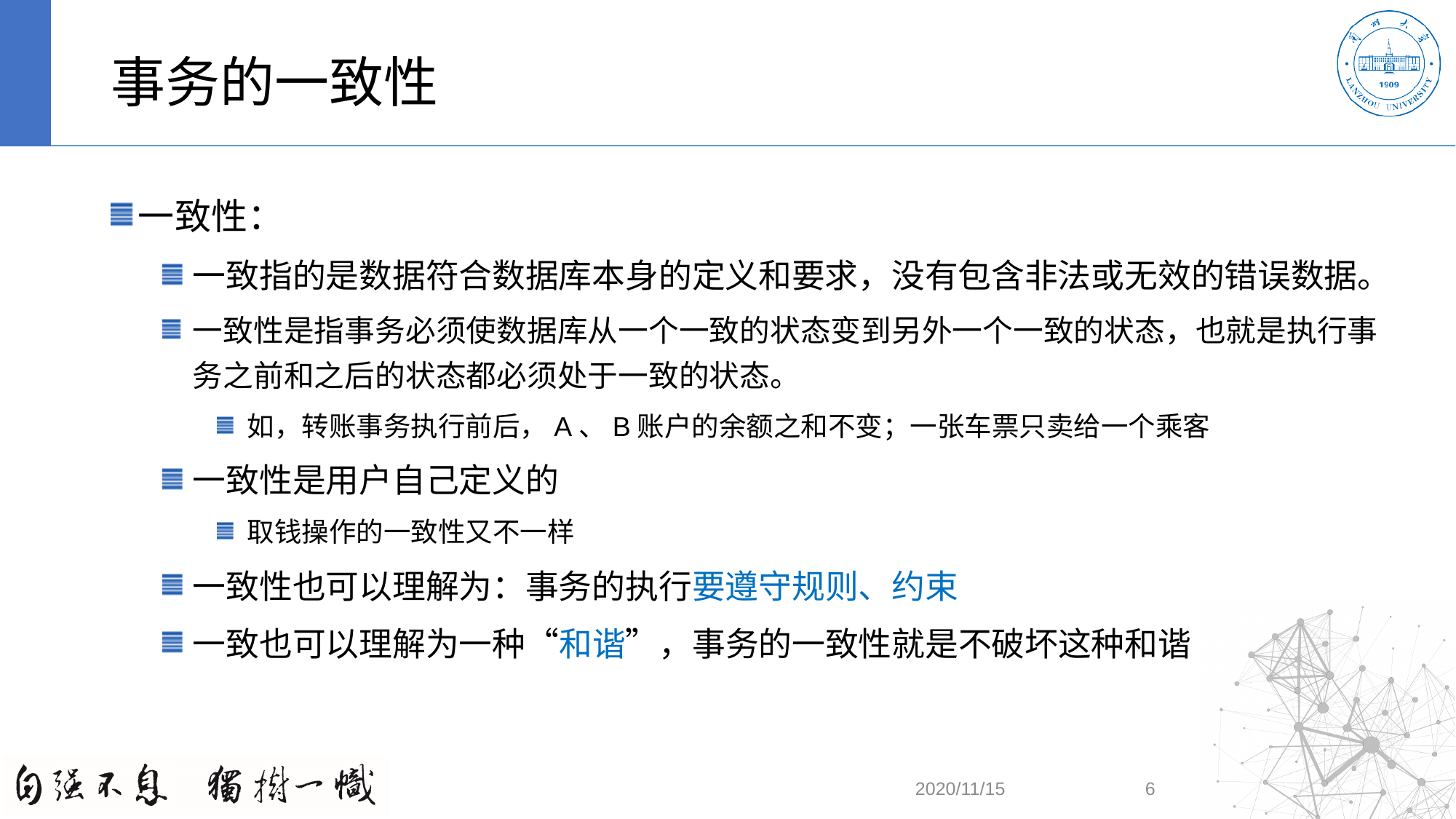

# 事务的一致性
一致性：
一致指的是数据符合数据库本身的定义和要求，没有包含非法或无效的错误数据。
一致性是指事务必须使数据库从一个一致的状态变到另外一个一致的状态，也就是执行事务之前和之后的状态都必须处于一致的状态。
如，转账事务执行前后，A、B账户的余额之和不变；一张车票只卖给一个乘客
一致性是用户自己定义的
取钱操作的一致性又不一样
一致性也可以理解为：事务的执行要遵守规则、约束
一致也可以理解为一种“和谐”，事务的一致性就是不破坏这种和谐
2020/11/15
6